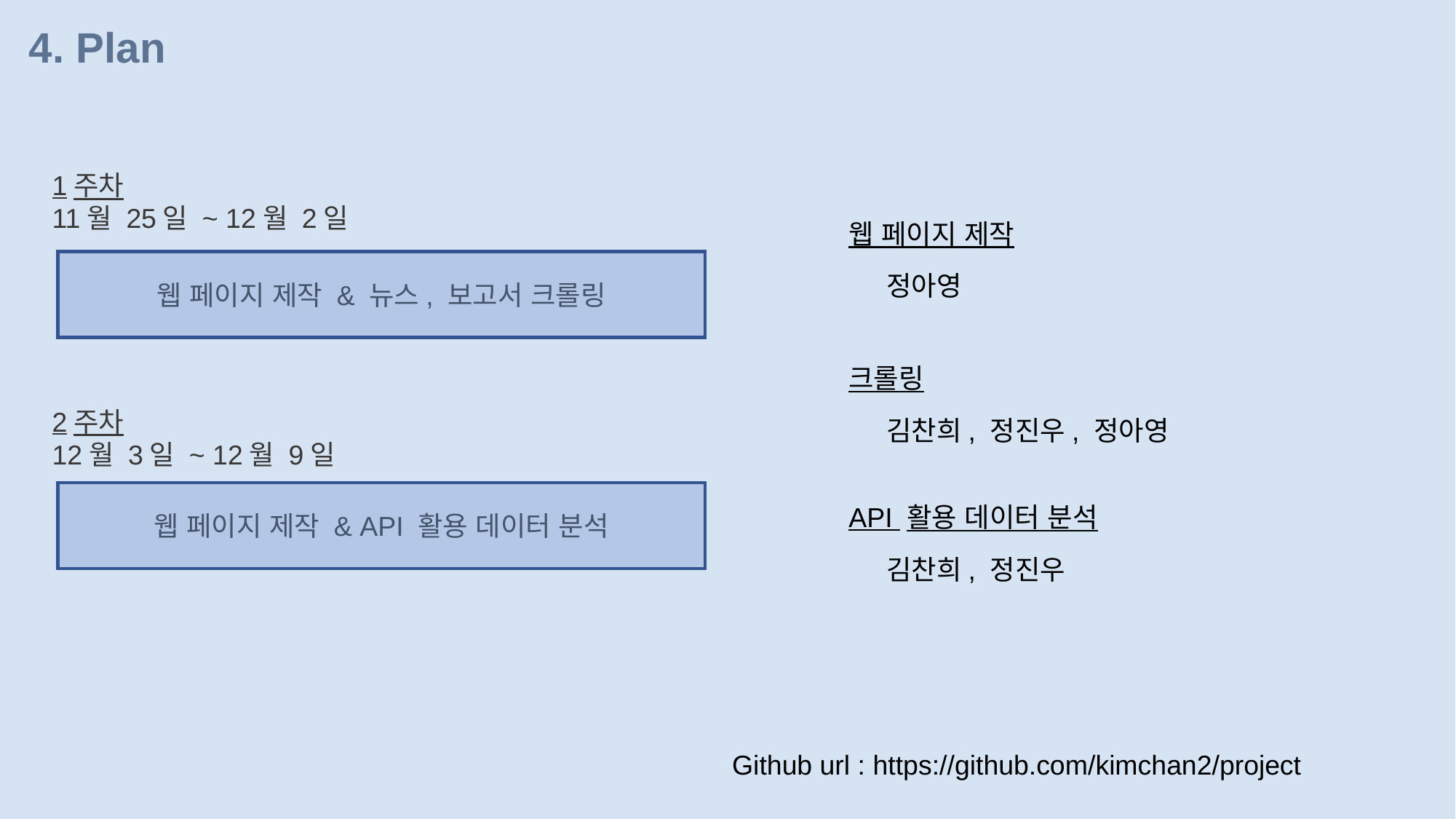

4. Plan
1주차
11월 25일 ~ 12월 2일
웹 페이지 제작 & 뉴스, 보고서 크롤링
2주차
12월 3일 ~ 12월 9일
웹 페이지 제작 & API 활용 데이터 분석
웹 페이지 제작
정아영
크롤링
김찬희, 정진우, 정아영
API 활용 데이터 분석
김찬희, 정진우
Github url : https://github.com/kimchan2/project